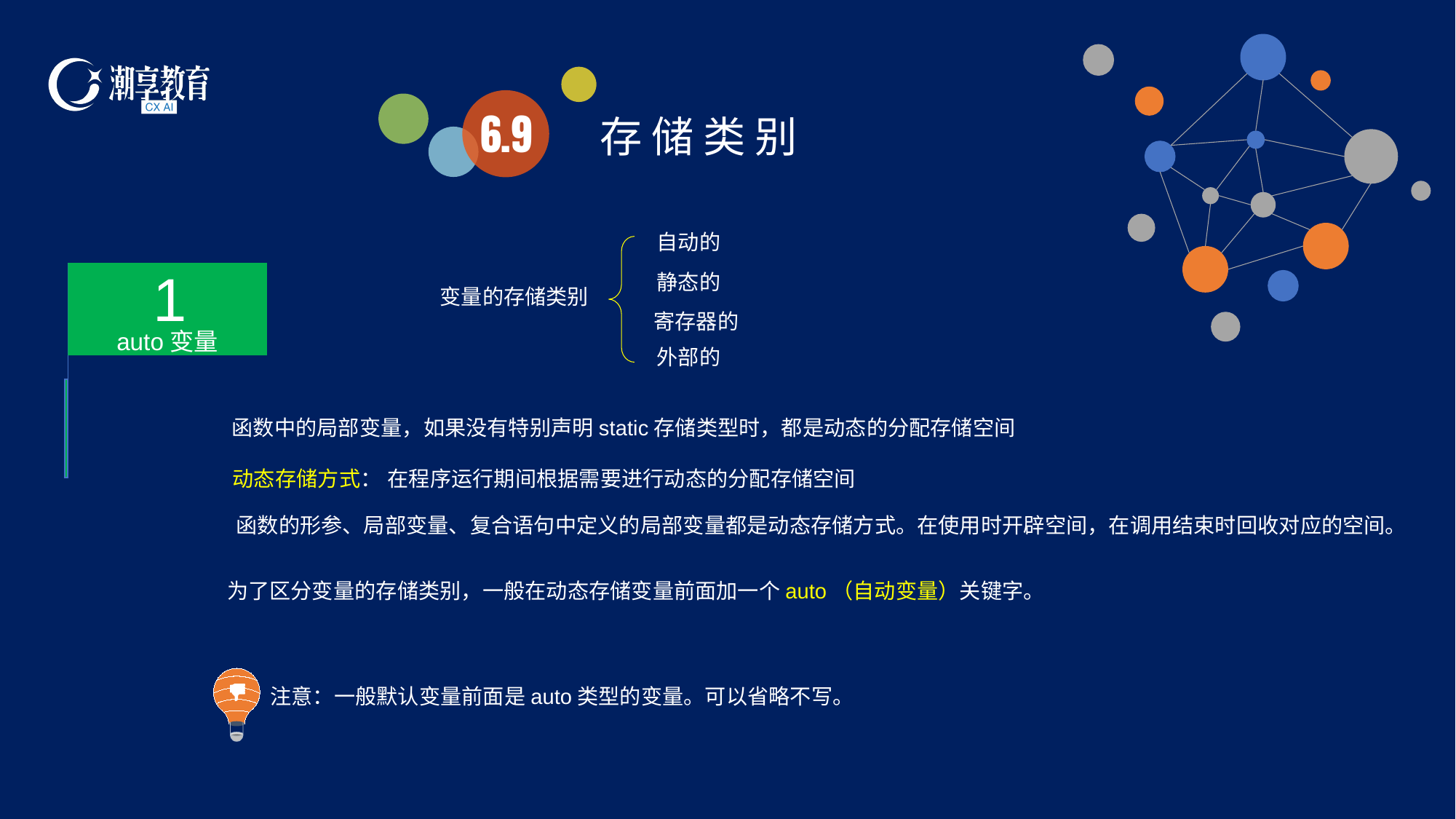

6.9

存 储 类 别
自动的

1

auto变量

静态的
变量的存储类别
寄存器的
外部的
函数中的局部变量，如果没有特别声明static存储类型时，都是动态的分配存储空间
动态存储方式：
在程序运行期间根据需要进行动态的分配存储空间
函数的形参、局部变量、复合语句中定义的局部变量都是动态存储方式。在使用时开辟空间，在调用结束时回收对应的空间。
为了区分变量的存储类别，一般在动态存储变量前面加一个auto（自动变量）关键字。

注意：一般默认变量前面是auto类型的变量。可以省略不写。